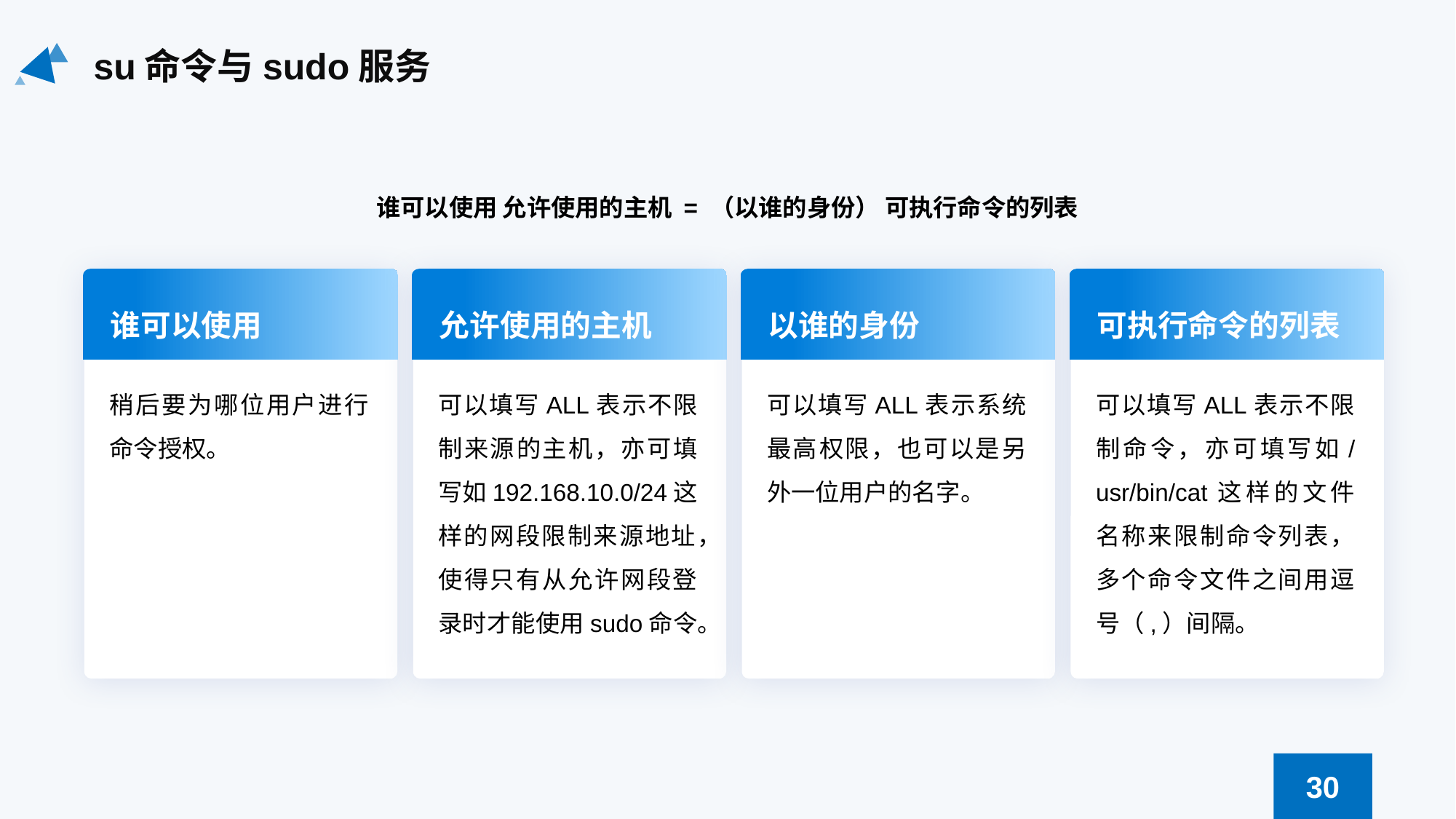

su命令与sudo服务

谁可以使用 允许使用的主机 = （以谁的身份） 可执行命令的列表

谁可以使用
允许使用的主机
以谁的身份
可执行命令的列表
稍后要为哪位用户进行命令授权。
可以填写ALL表示不限制来源的主机，亦可填写如192.168.10.0/24这样的网段限制来源地址，使得只有从允许网段登录时才能使用sudo命令。
可以填写ALL表示系统最高权限，也可以是另外一位用户的名字。
可以填写ALL表示不限制命令，亦可填写如/usr/bin/cat这样的文件名称来限制命令列表，多个命令文件之间用逗号（,）间隔。

30